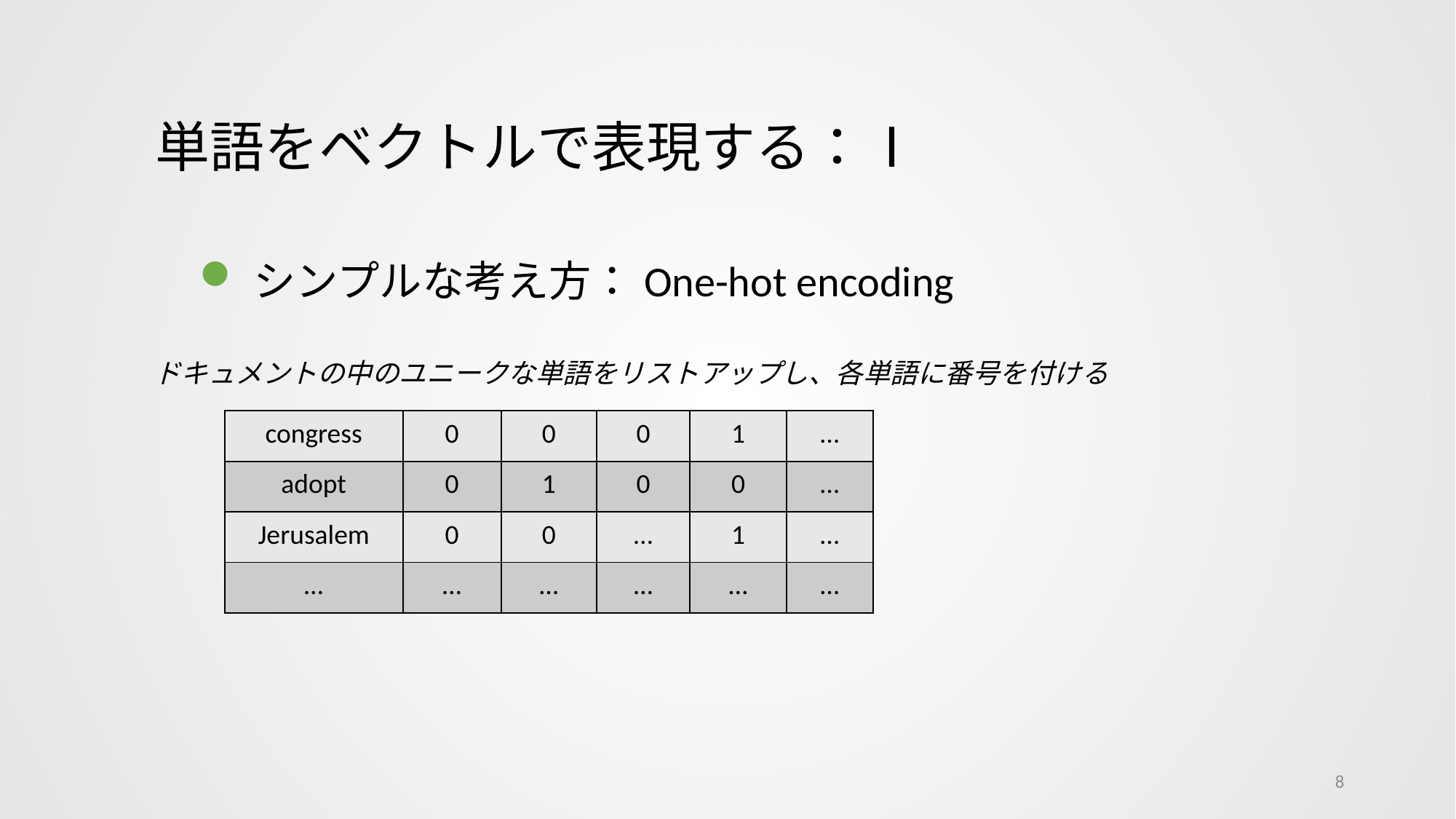

単語をベクトルで表現する：Ⅰ
シンプルな考え方：One-hot encoding
ドキュメントの中のユニークな単語をリストアップし、各単語に番号を付ける
| congress | 0 | 0 | 0 | 1 | … |
| --- | --- | --- | --- | --- | --- |
| adopt | 0 | 1 | 0 | 0 | … |
| Jerusalem | 0 | 0 | … | 1 | … |
| … | … | … | … | … | … |
8